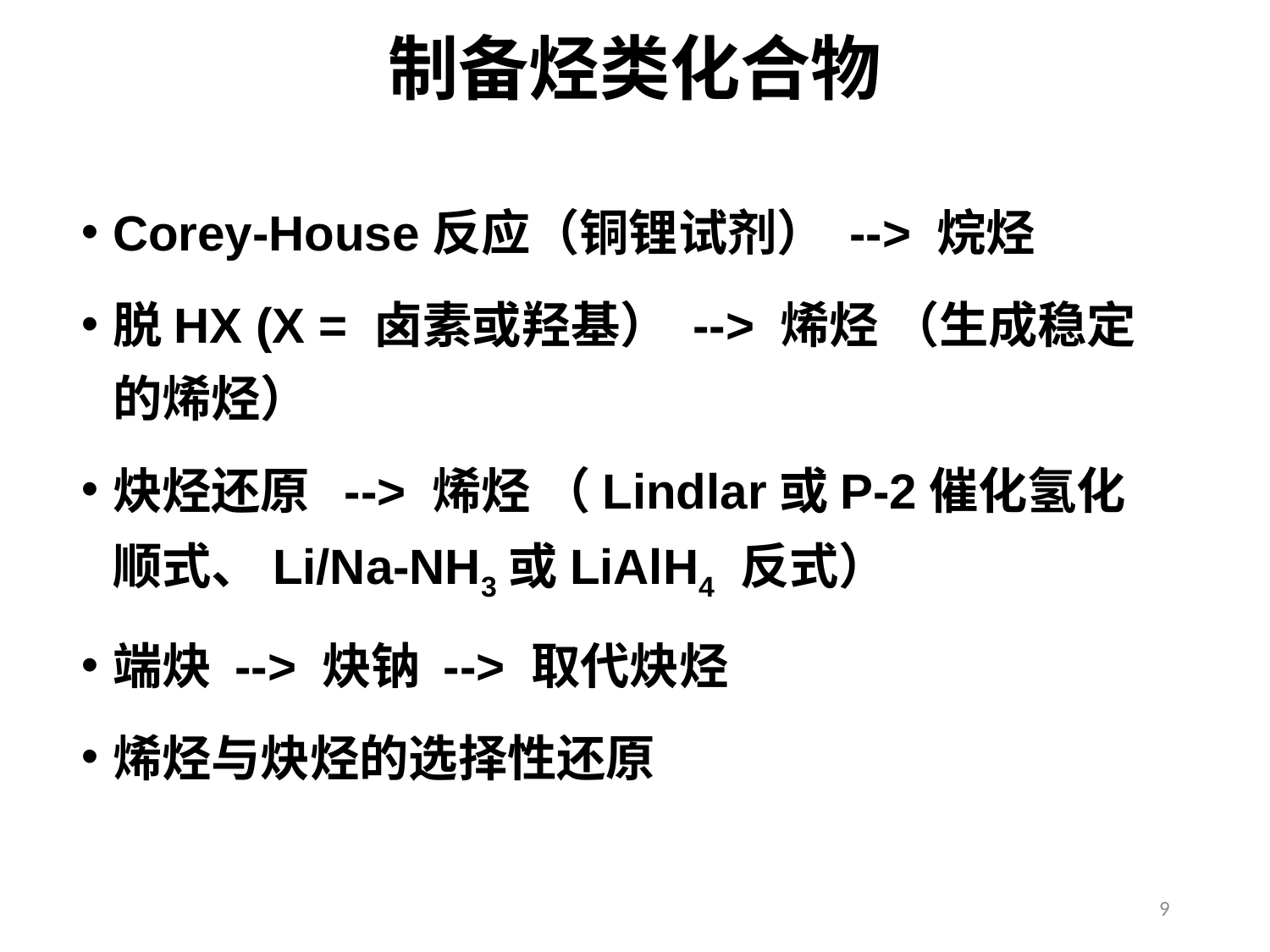

# 制备烃类化合物
Corey-House反应（铜锂试剂） --> 烷烃
脱HX (X = 卤素或羟基） --> 烯烃 （生成稳定的烯烃）
炔烃还原  --> 烯烃 （Lindlar或P-2催化氢化 顺式、Li/Na-NH3或LiAlH4 反式）
端炔 --> 炔钠 --> 取代炔烃
烯烃与炔烃的选择性还原
9